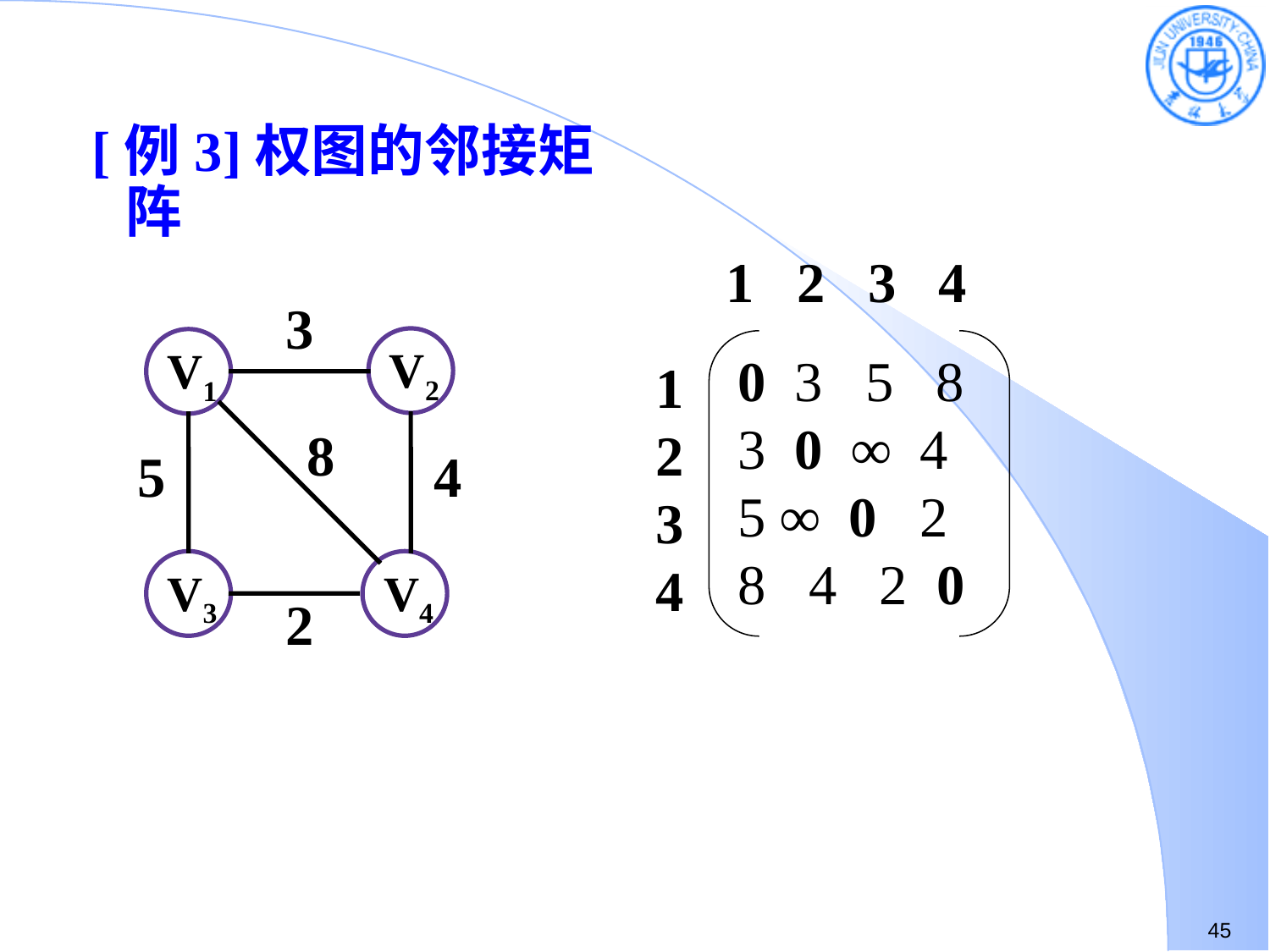

[例3]权图的邻接矩阵
1   2   3   4
 0  3   5   8
 3  0  ∞  4
 5 ∞  0   2
 8   4   2  0
1
2
3
4
3
8
5
4
2

V2
V1

V3
V4